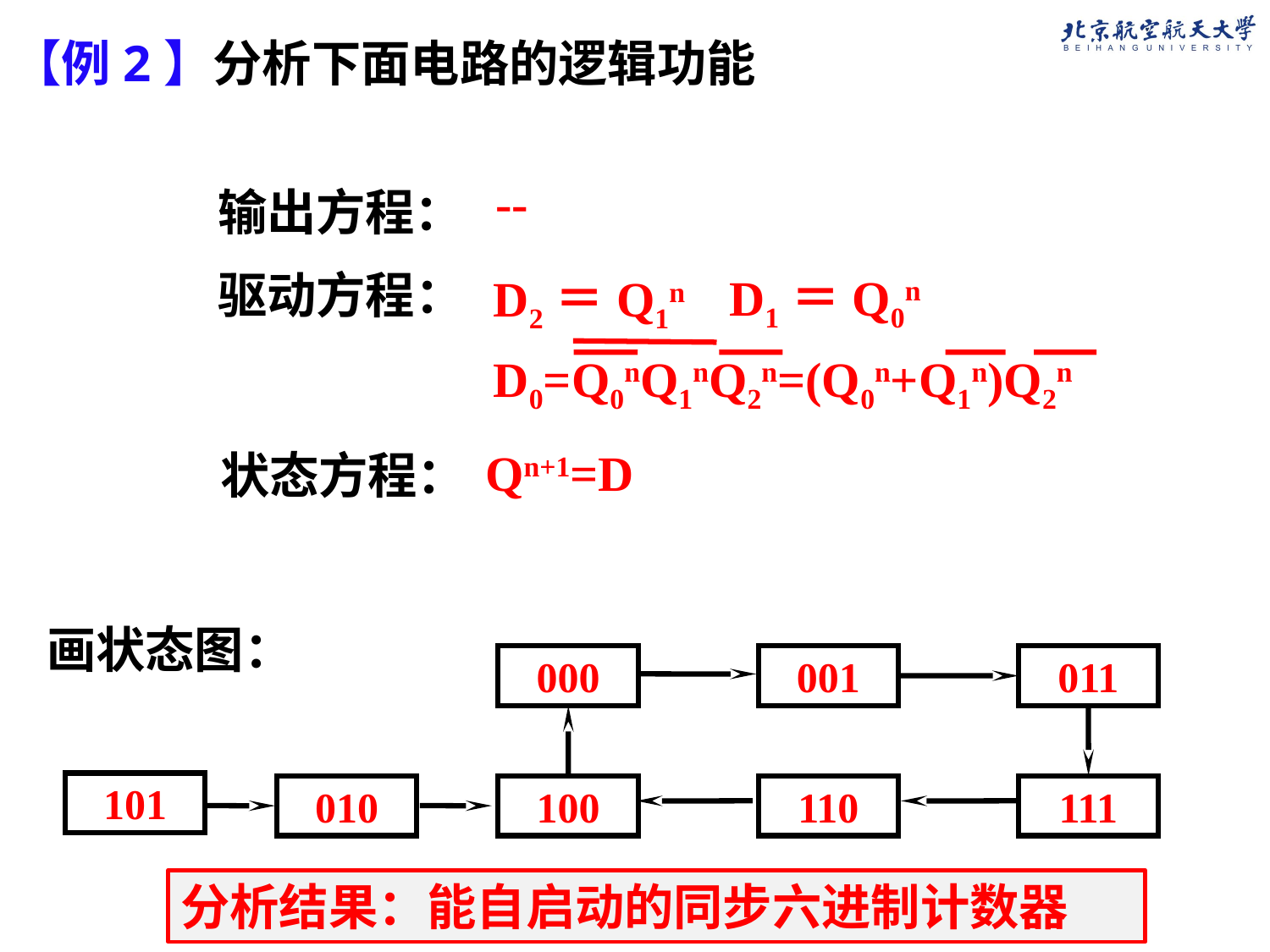

【例2】分析下面电路的逻辑功能
--

输出方程：
D1＝Q0n
D2＝Q1n
驱动方程：

D0=Q0nQ1nQ2n=(Q0n+Q1n)Q2n

Qn+1=D
状态方程：
画状态图：
000
001
011

101
010
100
110
111

分析结果：能自启动的同步六进制计数器